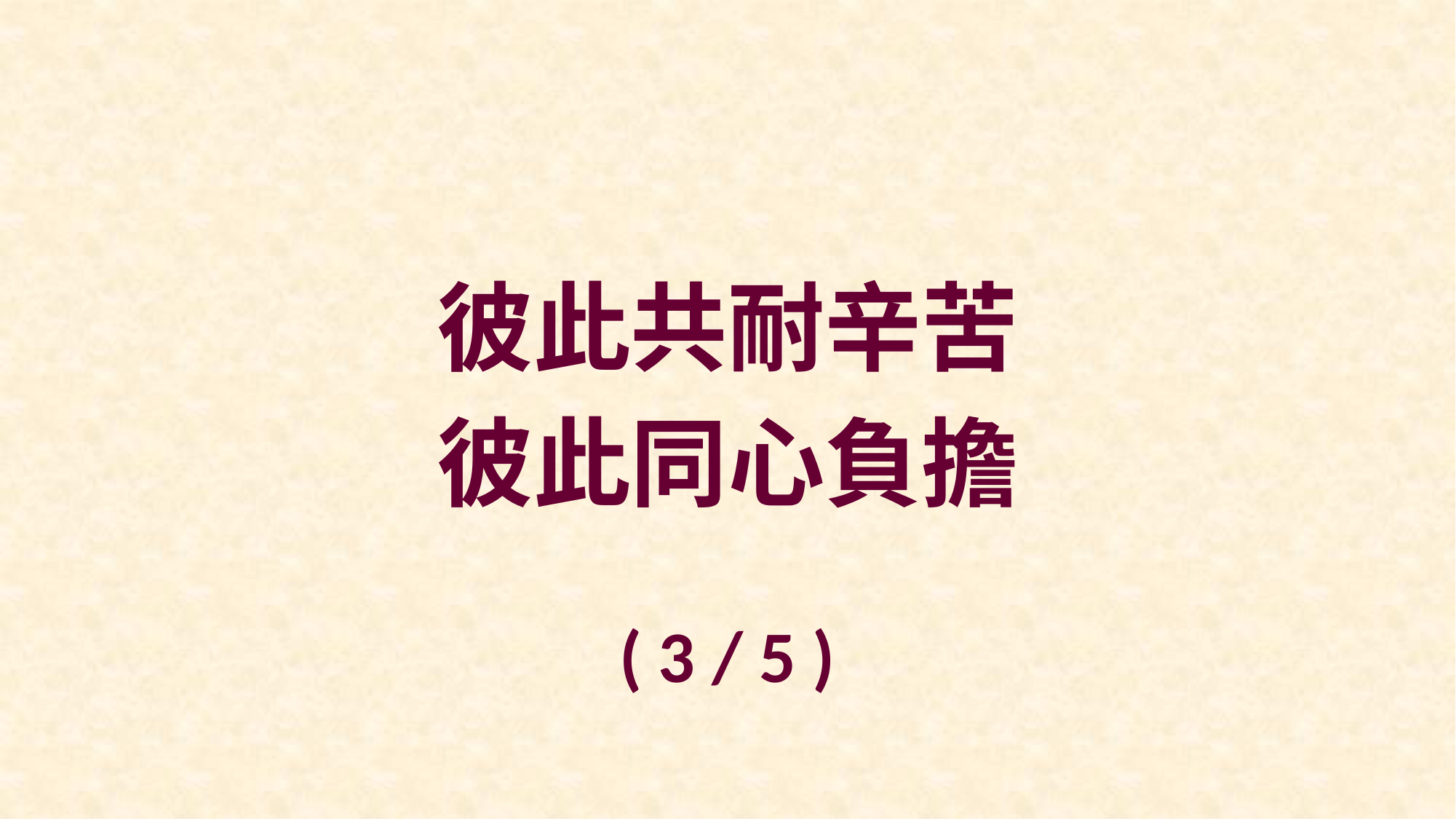

彼此共耐辛苦
彼此同心負擔
( 3 / 5 )